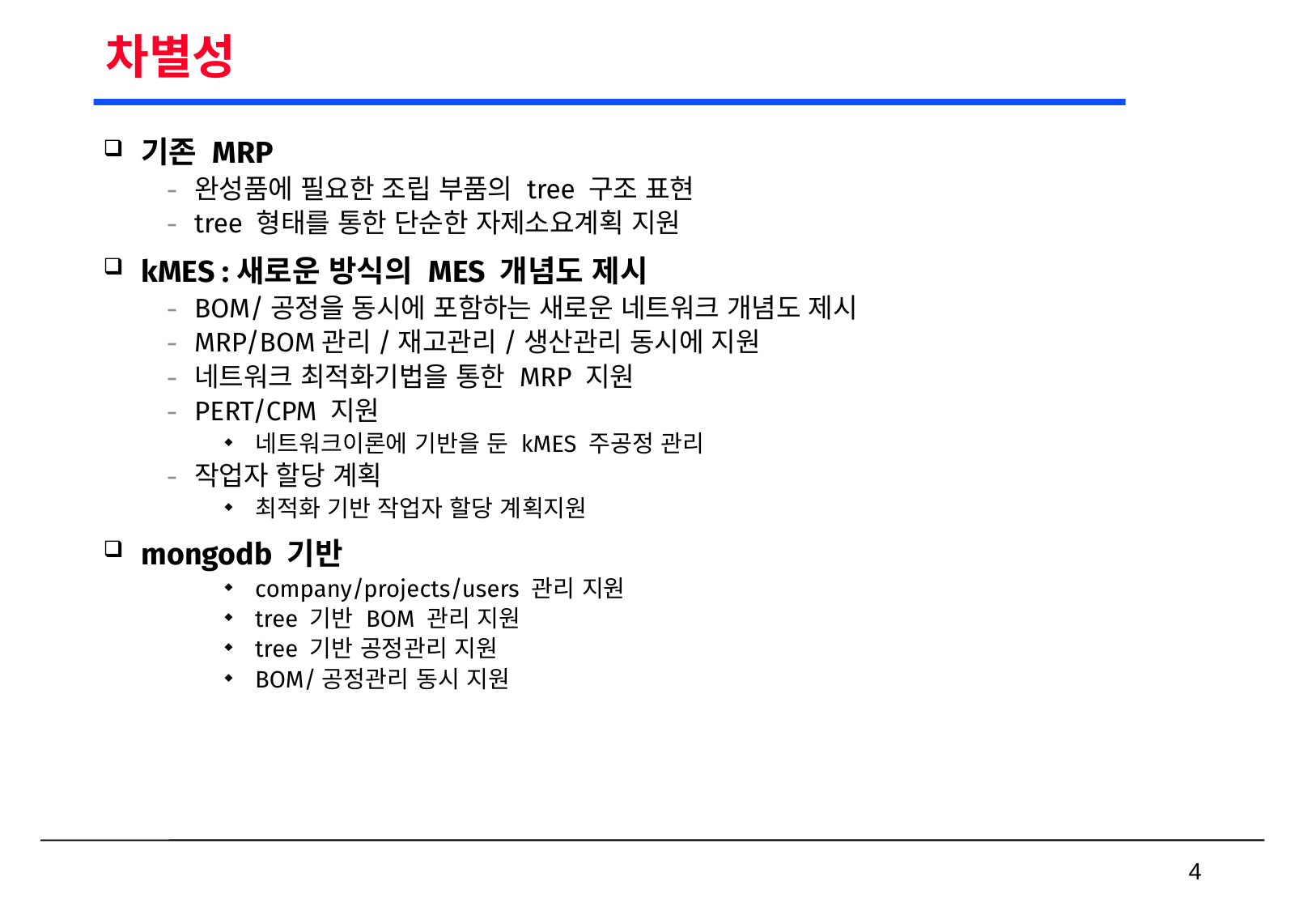

# 차별성
기존 MRP
완성품에 필요한 조립 부품의 tree 구조 표현
tree 형태를 통한 단순한 자제소요계획 지원
kMES :새로운 방식의 MES 개념도 제시
BOM/공정을 동시에 포함하는 새로운 네트워크 개념도 제시
MRP/BOM관리/재고관리/생산관리 동시에 지원
네트워크 최적화기법을 통한 MRP 지원
PERT/CPM 지원
네트워크이론에 기반을 둔 kMES 주공정 관리
작업자 할당 계획
최적화 기반 작업자 할당 계획지원
mongodb 기반
company/projects/users 관리 지원
tree 기반 BOM 관리 지원
tree 기반 공정관리 지원
BOM/공정관리 동시 지원
 4